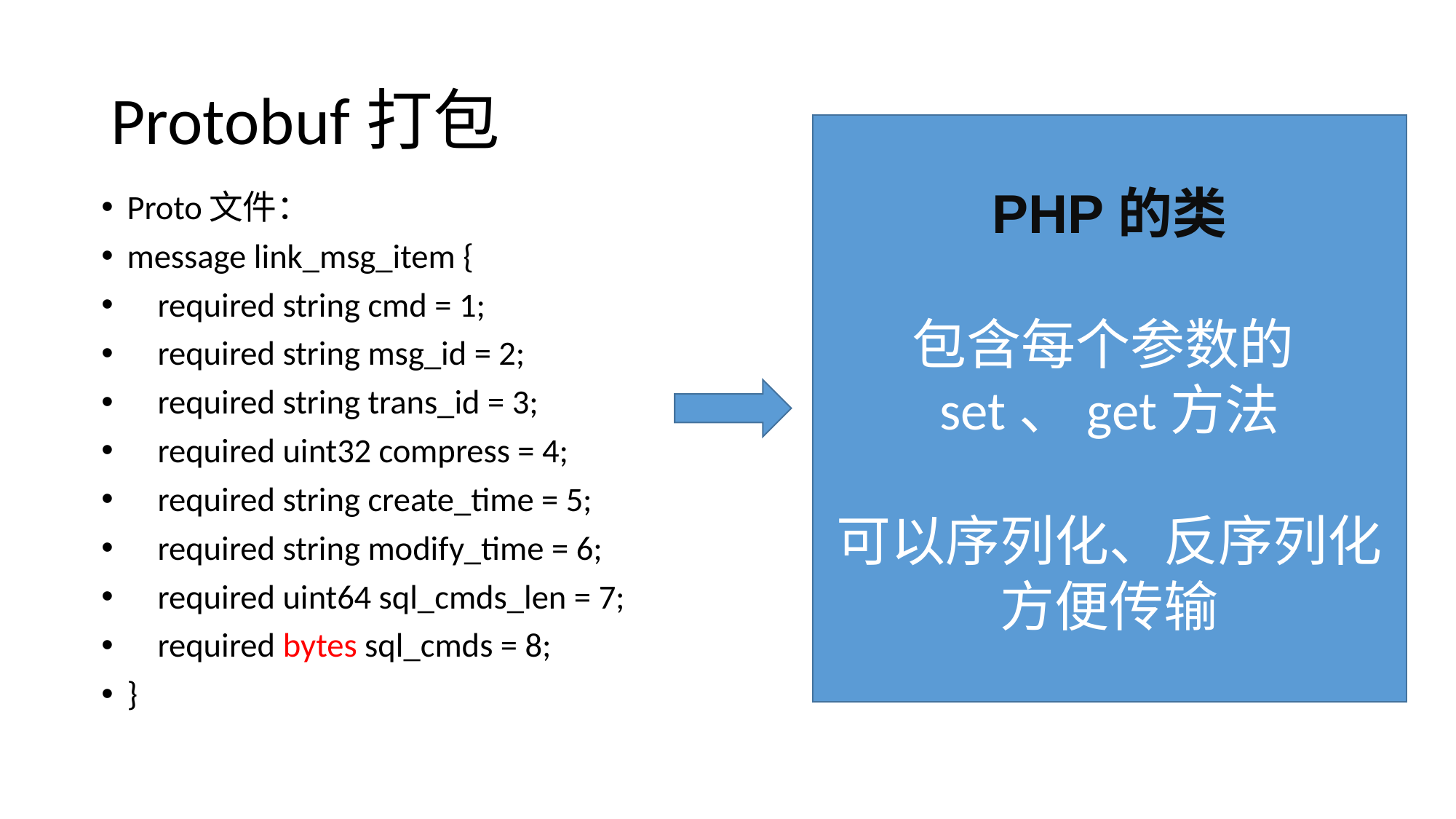

# Protobuf打包
PHP的类

包含每个参数的set、get方法

可以序列化、反序列化
方便传输
Proto文件：
message link_msg_item {
    required string cmd = 1;
    required string msg_id = 2;
    required string trans_id = 3;
    required uint32 compress = 4;
    required string create_time = 5;
    required string modify_time = 6;
    required uint64 sql_cmds_len = 7;
    required bytes sql_cmds = 8;
}